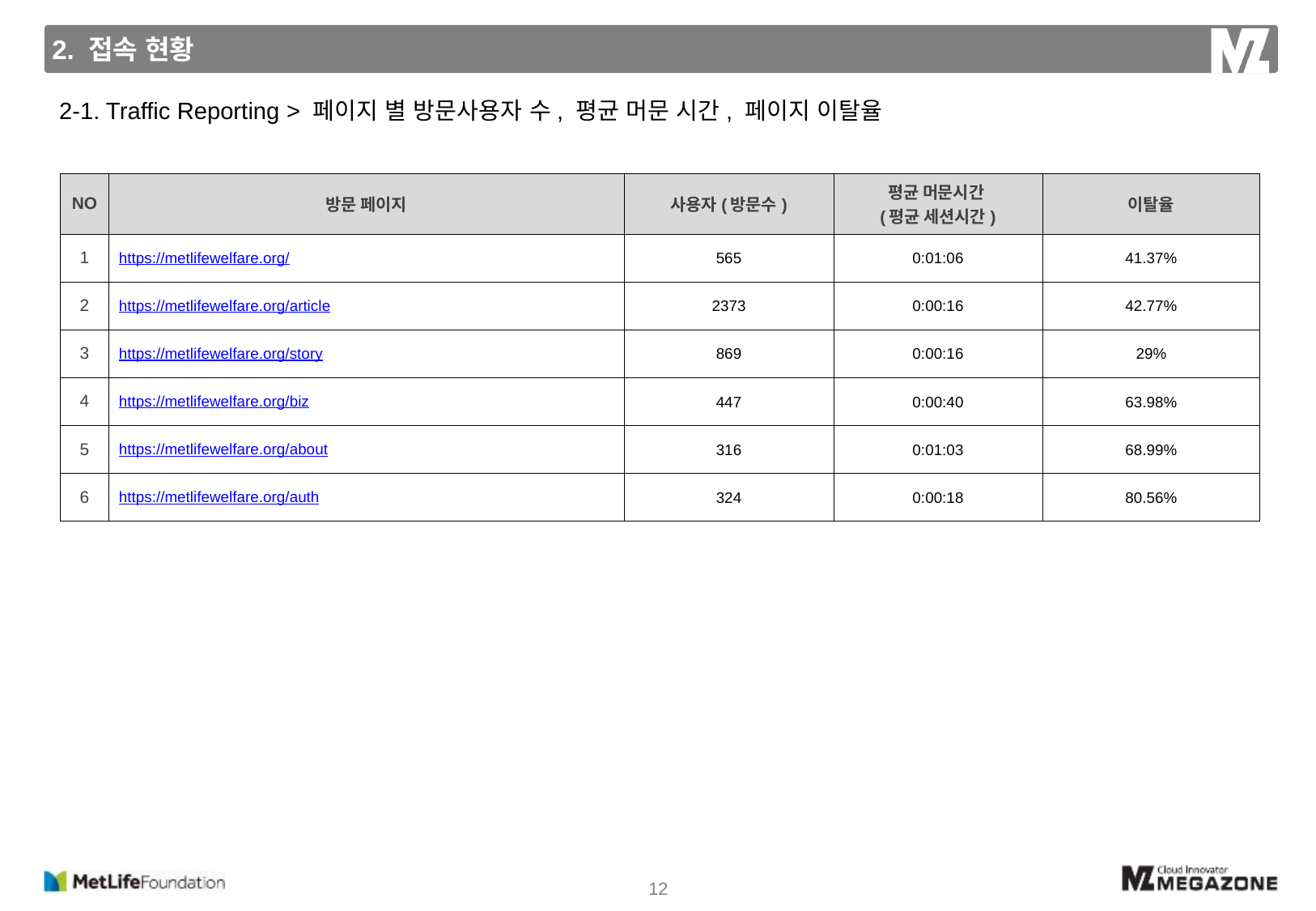

2. 접속 현황
2-1. Traffic Reporting > 페이지 별 방문사용자 수, 평균 머문 시간, 페이지 이탈율

| NO | 방문 페이지 | 사용자(방문수) | 평균 머문시간 (평균 세션시간) | 이탈율 |
| --- | --- | --- | --- | --- |
| 1 | https://metlifewelfare.org/ | 565 | 0:01:06 | 41.37% |
| 2 | https://metlifewelfare.org/article | 2373 | 0:00:16 | 42.77% |
| 3 | https://metlifewelfare.org/story | 869 | 0:00:16 | 29% |
| 4 | https://metlifewelfare.org/biz | 447 | 0:00:40 | 63.98% |
| 5 | https://metlifewelfare.org/about | 316 | 0:01:03 | 68.99% |
| 6 | https://metlifewelfare.org/auth | 324 | 0:00:18 | 80.56% |
12